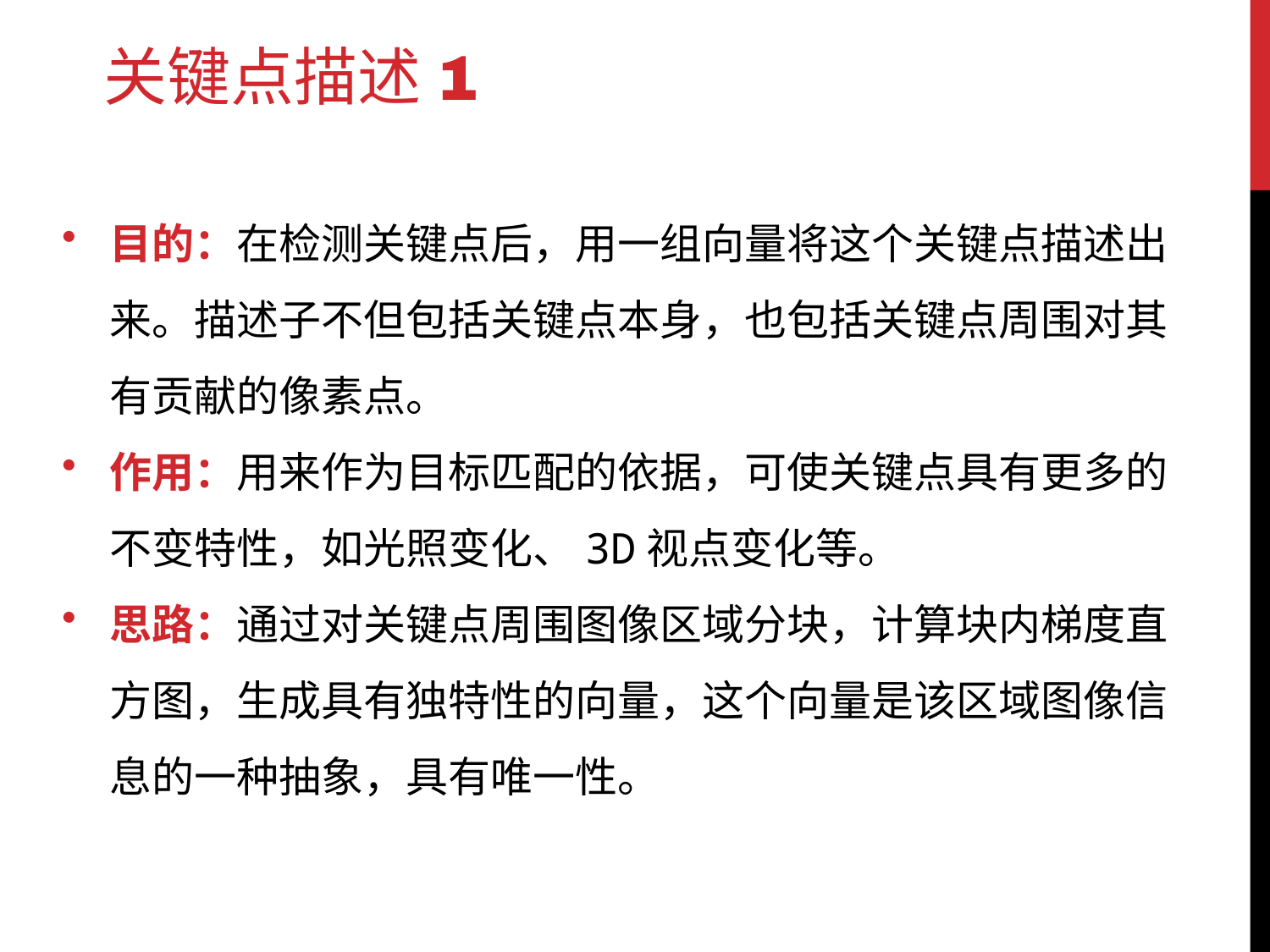

关键点描述1
目的：在检测关键点后，用一组向量将这个关键点描述出来。描述子不但包括关键点本身，也包括关键点周围对其有贡献的像素点。
作用：用来作为目标匹配的依据，可使关键点具有更多的不变特性，如光照变化、3D视点变化等。
思路：通过对关键点周围图像区域分块，计算块内梯度直方图，生成具有独特性的向量，这个向量是该区域图像信息的一种抽象，具有唯一性。

37